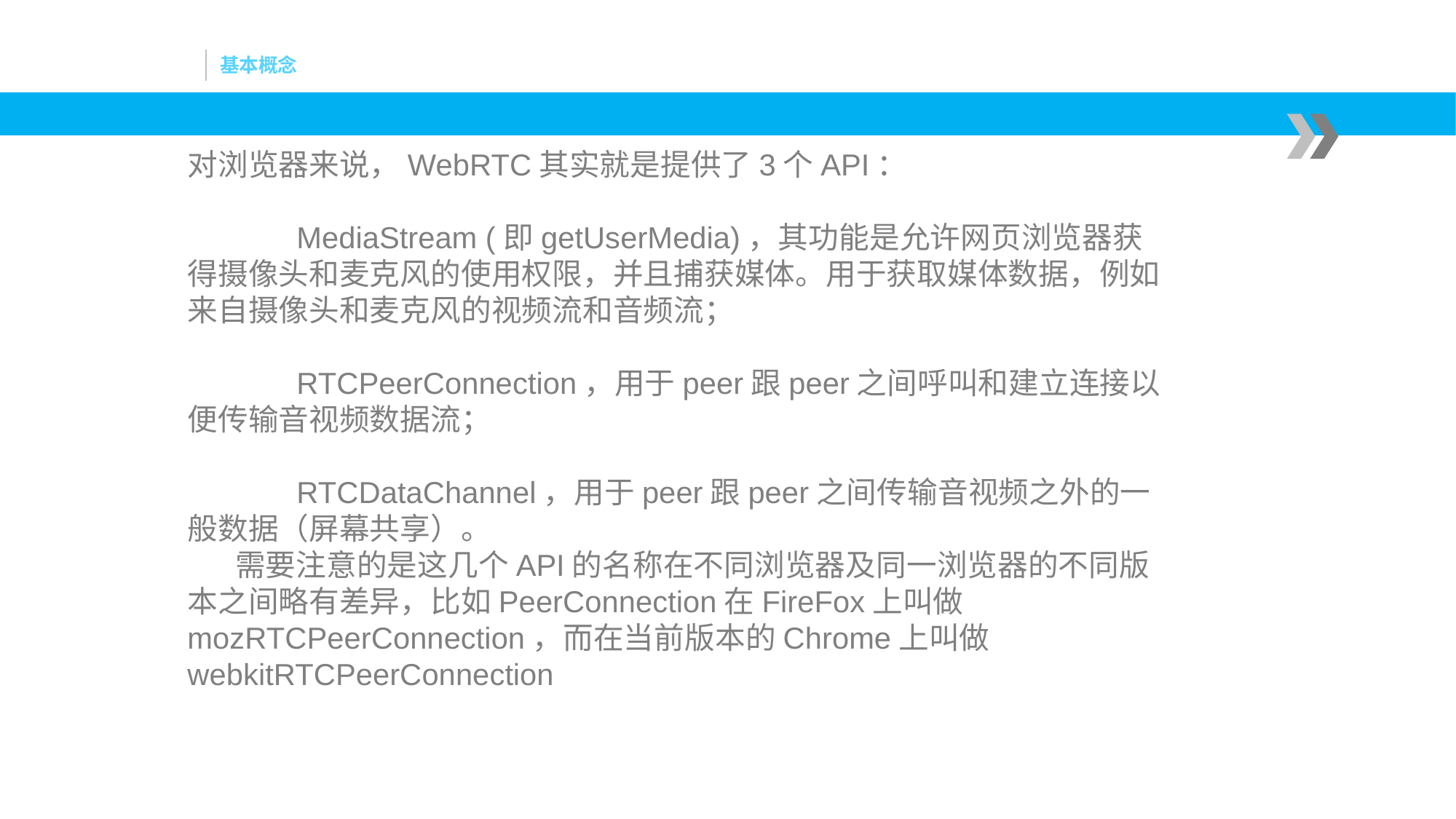

# 基本概念
对浏览器来说，WebRTC其实就是提供了3个API：

	MediaStream (即getUserMedia)，其功能是允许网页浏览器获得摄像头和麦克风的使用权限，并且捕获媒体。用于获取媒体数据，例如来自摄像头和麦克风的视频流和音频流；

	RTCPeerConnection，用于peer跟peer之间呼叫和建立连接以便传输音视频数据流；

	RTCDataChannel，用于peer跟peer之间传输音视频之外的一般数据（屏幕共享）。
      需要注意的是这几个API的名称在不同浏览器及同一浏览器的不同版本之间略有差异，比如PeerConnection在FireFox上叫做mozRTCPeerConnection，而在当前版本的Chrome上叫做webkitRTCPeerConnection